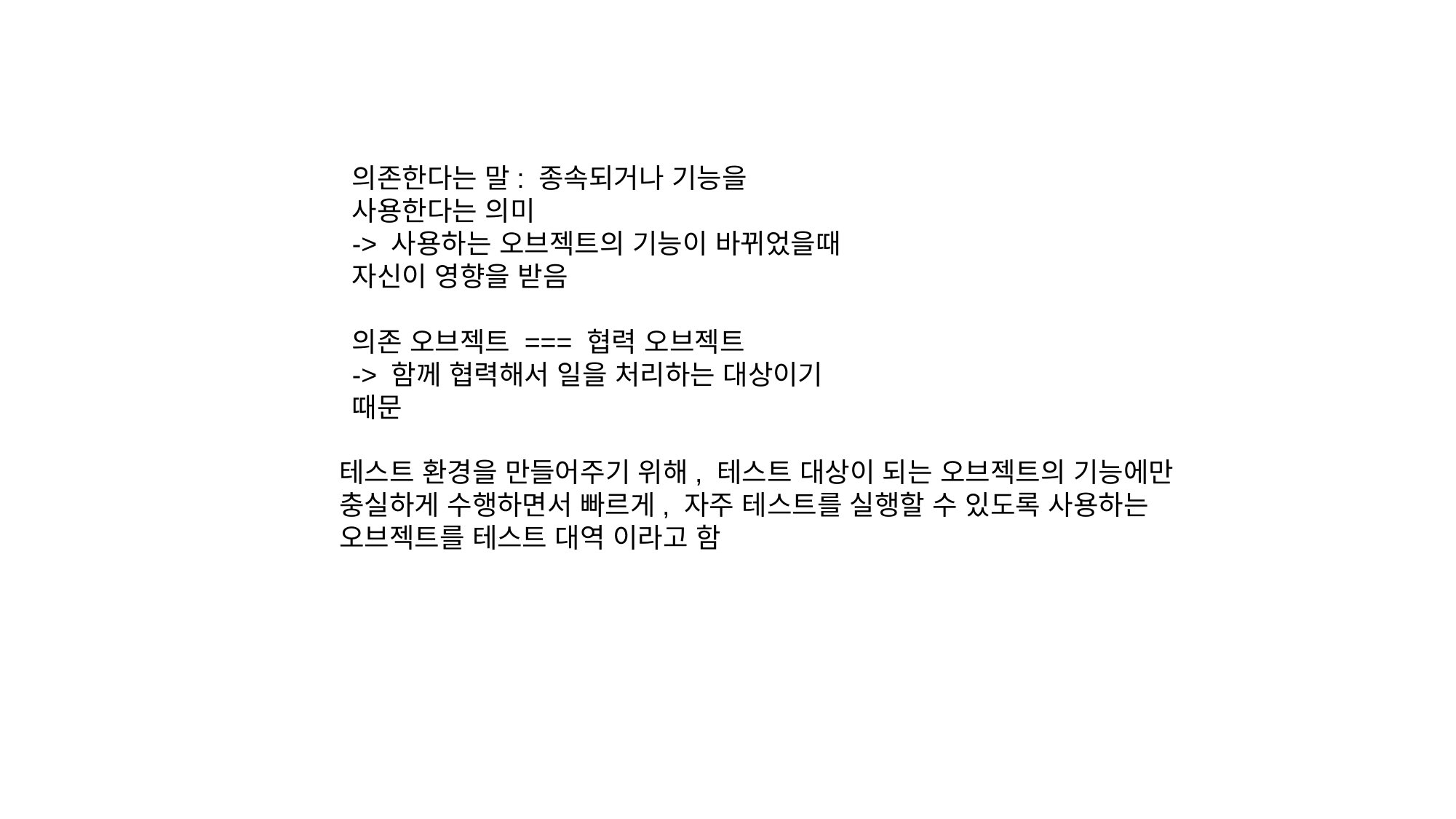

의존한다는 말: 종속되거나 기능을 사용한다는 의미
-> 사용하는 오브젝트의 기능이 바뀌었을때 자신이 영향을 받음

의존 오브젝트 === 협력 오브젝트
-> 함께 협력해서 일을 처리하는 대상이기 때문
테스트 환경을 만들어주기 위해, 테스트 대상이 되는 오브젝트의 기능에만 충실하게 수행하면서 빠르게, 자주 테스트를 실행할 수 있도록 사용하는 오브젝트를 테스트 대역 이라고 함